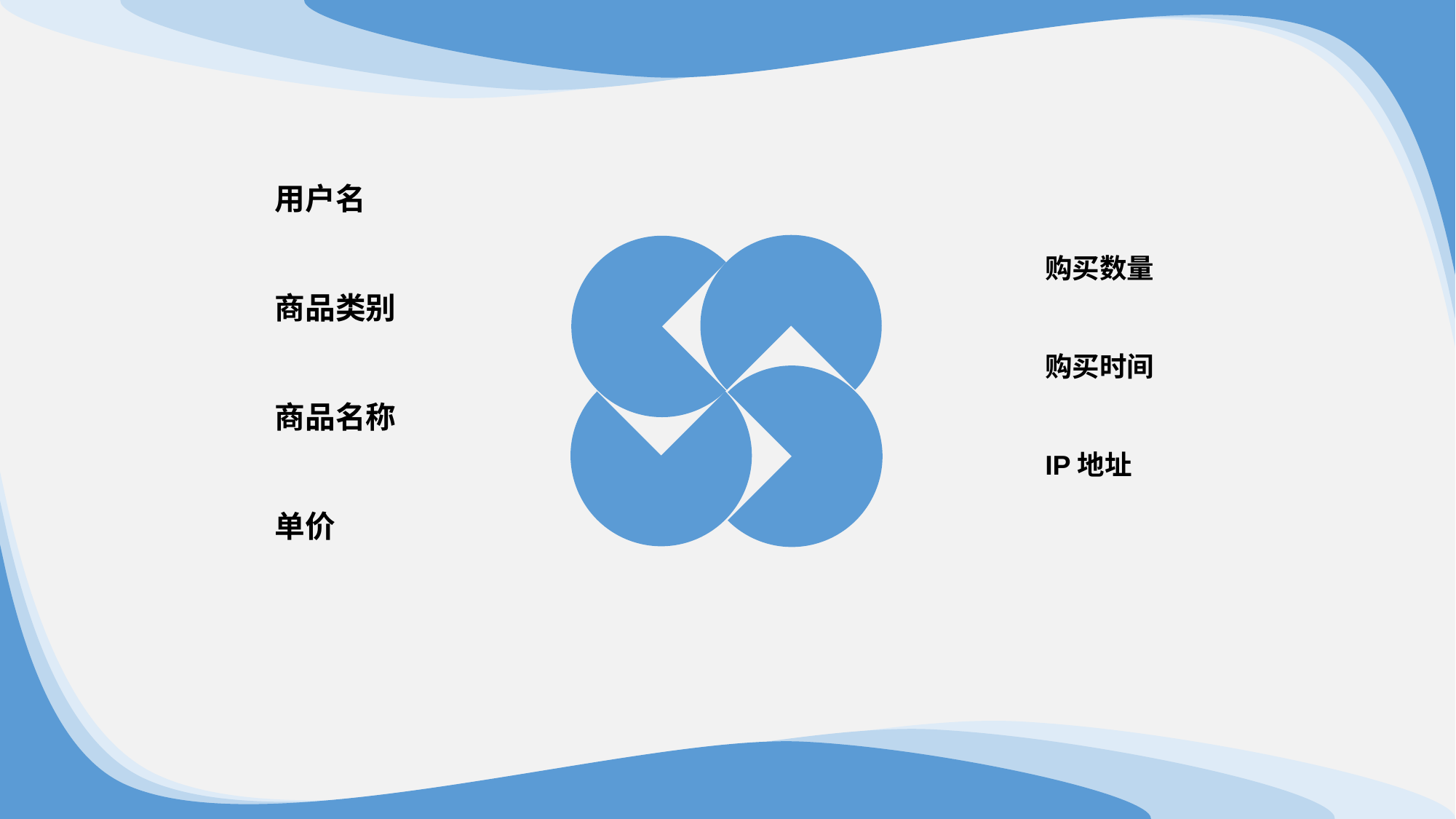

用户名

商品类别

商品名称

单价

购买数量

购买时间

IP地址